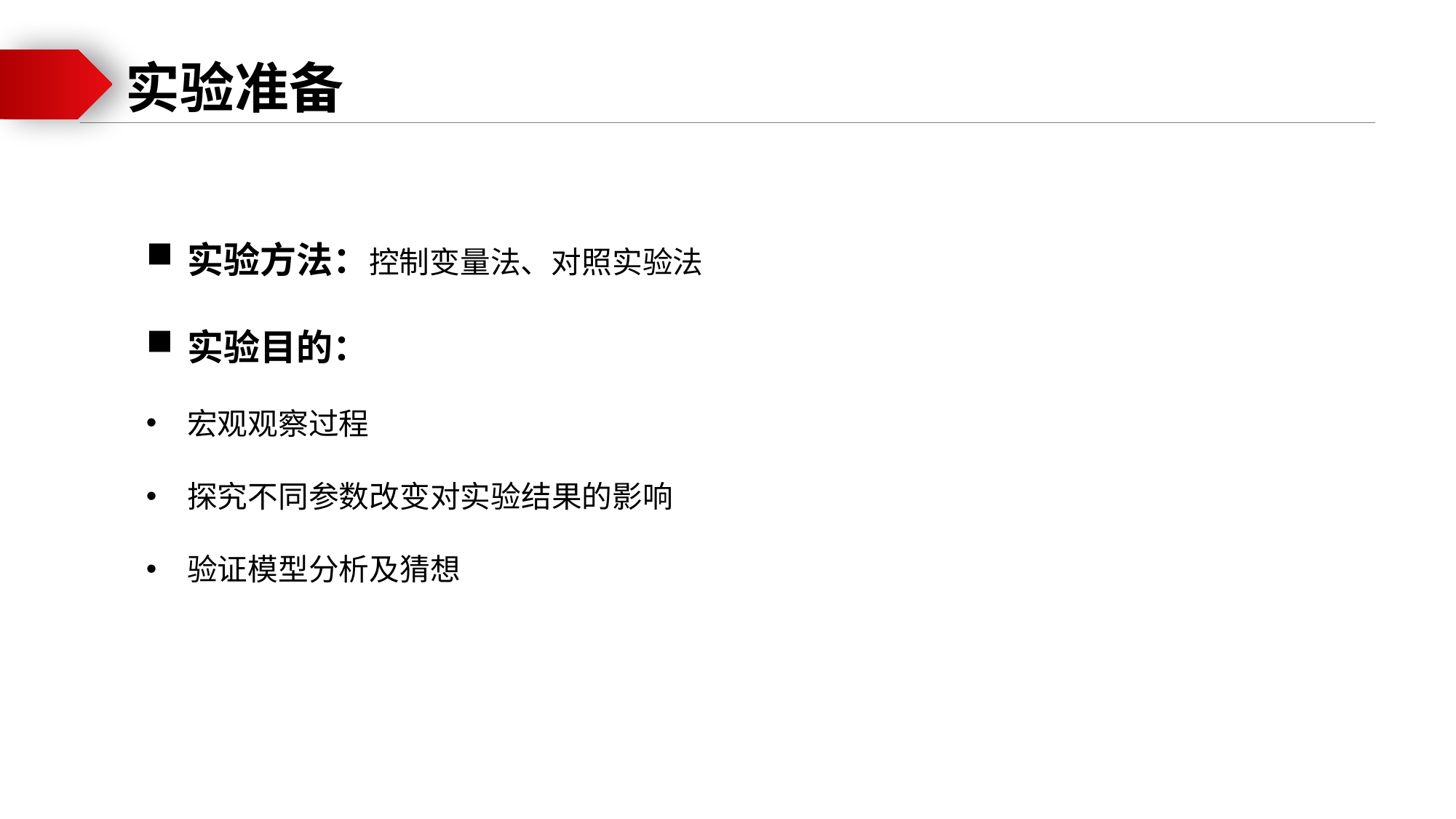

实验准备
实验方法：控制变量法、对照实验法
实验目的：
宏观观察过程
探究不同参数改变对实验结果的影响
验证模型分析及猜想